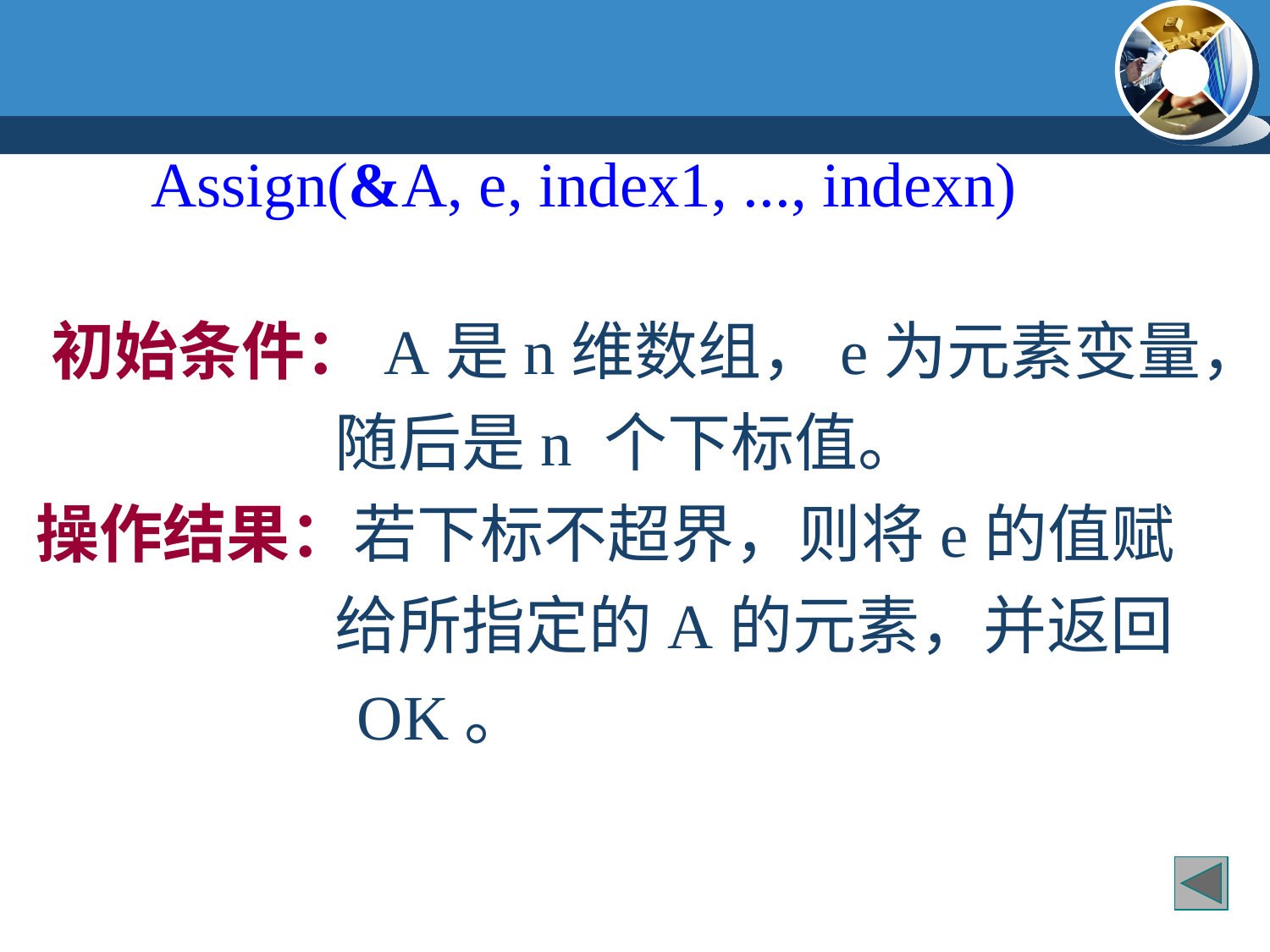

Assign(&A, e, index1, ..., indexn)
  初始条件：A是n维数组，e为元素变量，
                      随后是n 个下标值。
  操作结果：若下标不超界，则将e的值赋
                      给所指定的A的元素，并返回
                      OK。